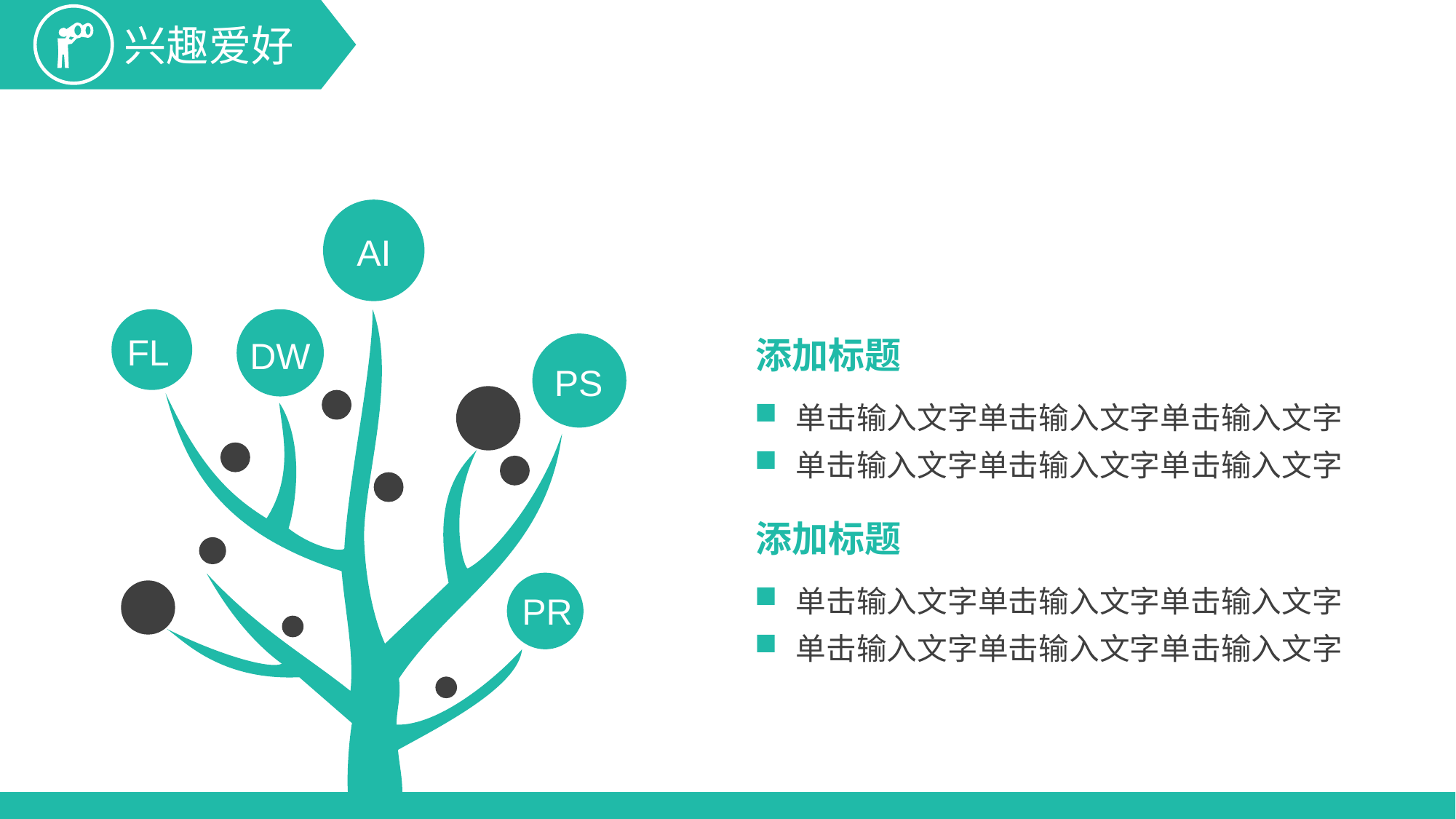

AI

FL

DW
添加标题
单击输入文字单击输入文字单击输入文字
单击输入文字单击输入文字单击输入文字

PS

添加标题
单击输入文字单击输入文字单击输入文字
单击输入文字单击输入文字单击输入文字

PR